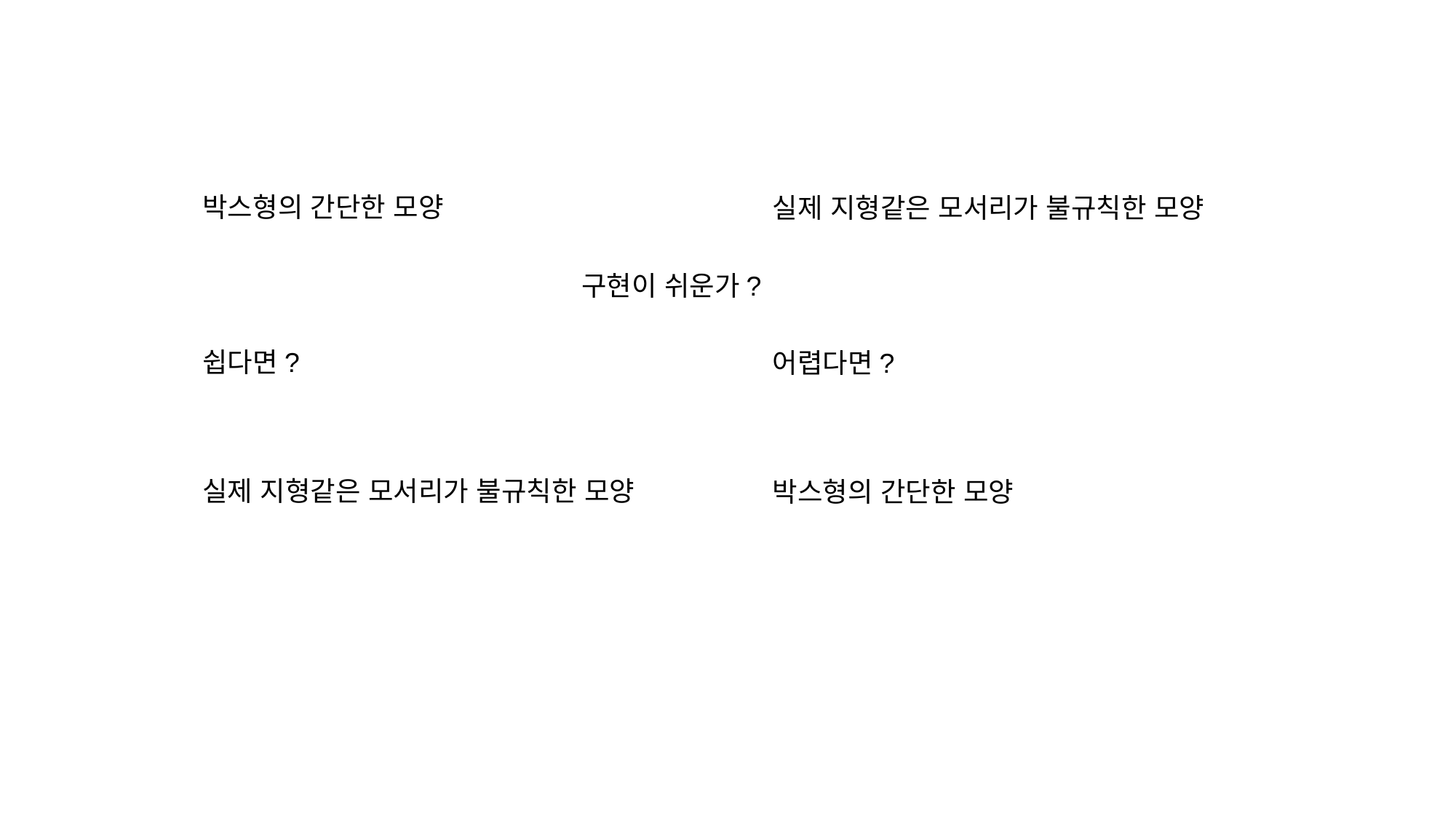

박스형의 간단한 모양
실제 지형같은 모서리가 불규칙한 모양
구현이 쉬운가?
쉽다면?
어렵다면?
실제 지형같은 모서리가 불규칙한 모양
박스형의 간단한 모양